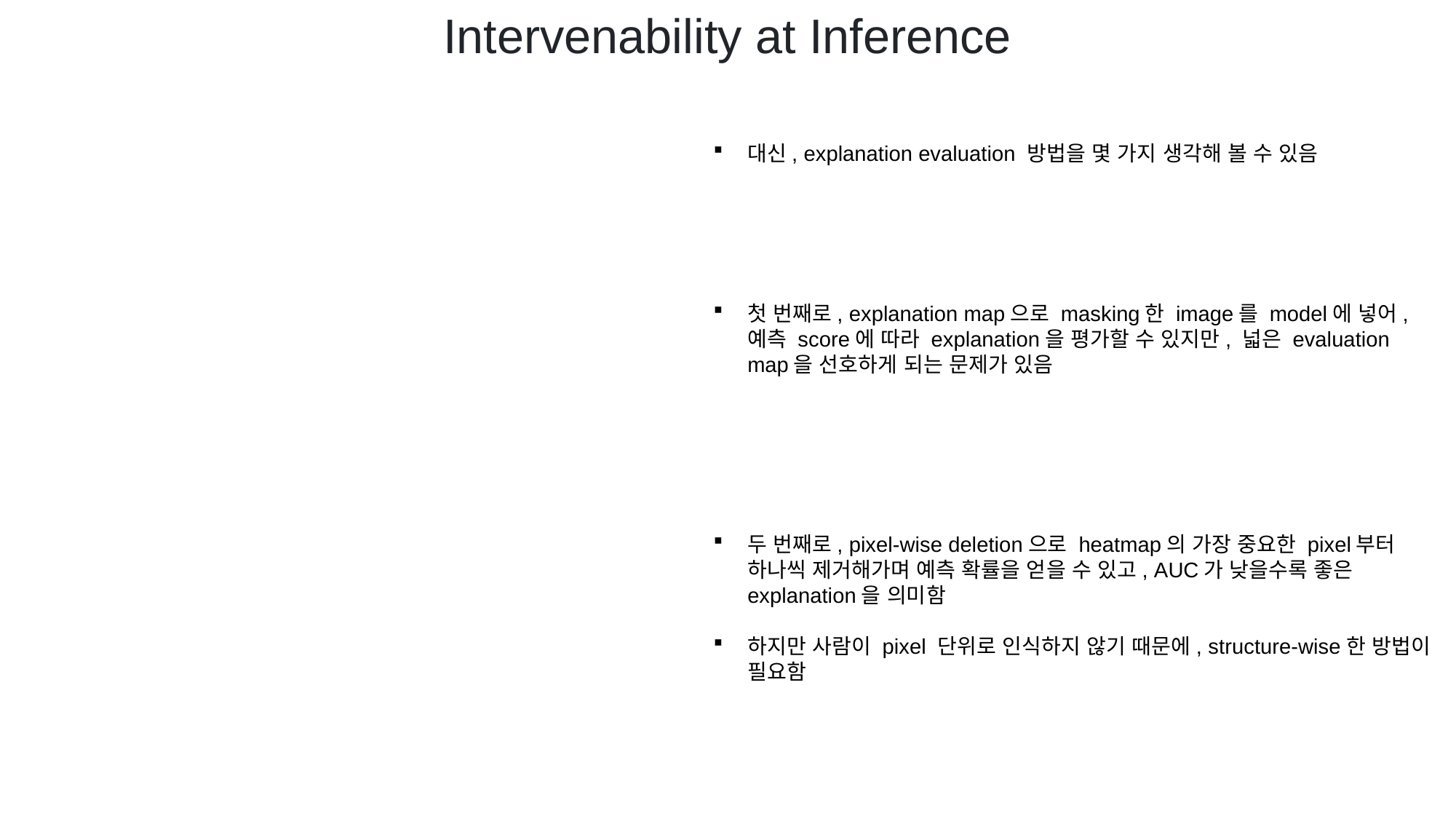

Intervenability at Inference
대신, explanation evaluation 방법을 몇 가지 생각해 볼 수 있음
첫 번째로, explanation map으로 masking한 image를 model에 넣어, 예측 score에 따라 explanation을 평가할 수 있지만, 넓은 evaluation map을 선호하게 되는 문제가 있음

두 번째로, pixel-wise deletion으로 heatmap의 가장 중요한 pixel부터 하나씩 제거해가며 예측 확률을 얻을 수 있고, AUC가 낮을수록 좋은 explanation을 의미함

하지만 사람이 pixel 단위로 인식하지 않기 때문에, structure-wise한 방법이 필요함